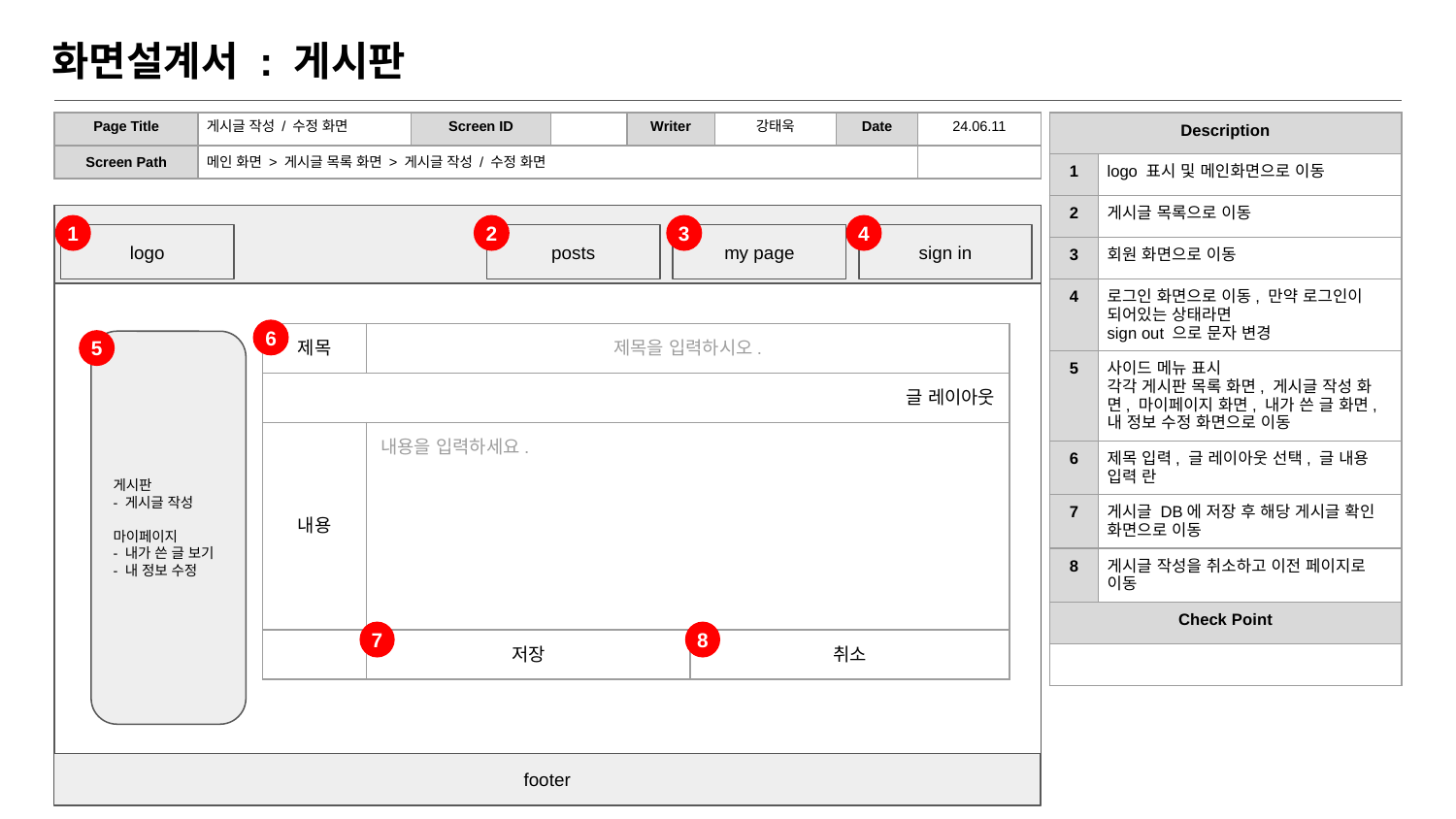

# 화면설계서 : 게시판
| Page Title | 게시글 작성 / 수정 화면 | Screen ID |  | Writer | 강태욱 | Date | 24.06.11 |
| --- | --- | --- | --- | --- | --- | --- | --- |
| Screen Path | 메인 화면 > 게시글 목록 화면 > 게시글 작성 / 수정 화면 |  |  |  |  |  |  |
| Description |  |
| --- | --- |
| 1 | logo 표시 및 메인화면으로 이동 |
| 2 | 게시글 목록으로 이동 |
| 3 | 회원 화면으로 이동 |
| 4 | 로그인 화면으로 이동, 만약 로그인이 되어있는 상태라면 sign out 으로 문자 변경 |
| 5 | 사이드 메뉴 표시 각각 게시판 목록 화면, 게시글 작성 화면, 마이페이지 화면, 내가 쓴 글 화면, 내 정보 수정 화면으로 이동 |
| 6 | 제목 입력, 글 레이아웃 선택, 글 내용 입력 란 |
| 7 | 게시글 DB에 저장 후 해당 게시글 확인 화면으로 이동 |
| 8 | 게시글 작성을 취소하고 이전 페이지로 이동 |
| Check Point |  |
|  |  |
①
①

③
④
②
③
④
②
1
2
3
4
logo
logo
posts
posts
posts
my page
my page
sign in
sign in
logo
my page
sign in
6
| 제목 | 제목을 입력하시오. |  |  |
| --- | --- | --- | --- |
| 글 레이아웃 |  |  |  |
| 내용 | 내용을 입력하세요. |  |  |
|  | 저장 |  | 취소 |
5
게시판
- 게시글 작성

마이페이지
- 내가 쓴 글 보기
- 내 정보 수정
7
8
footer